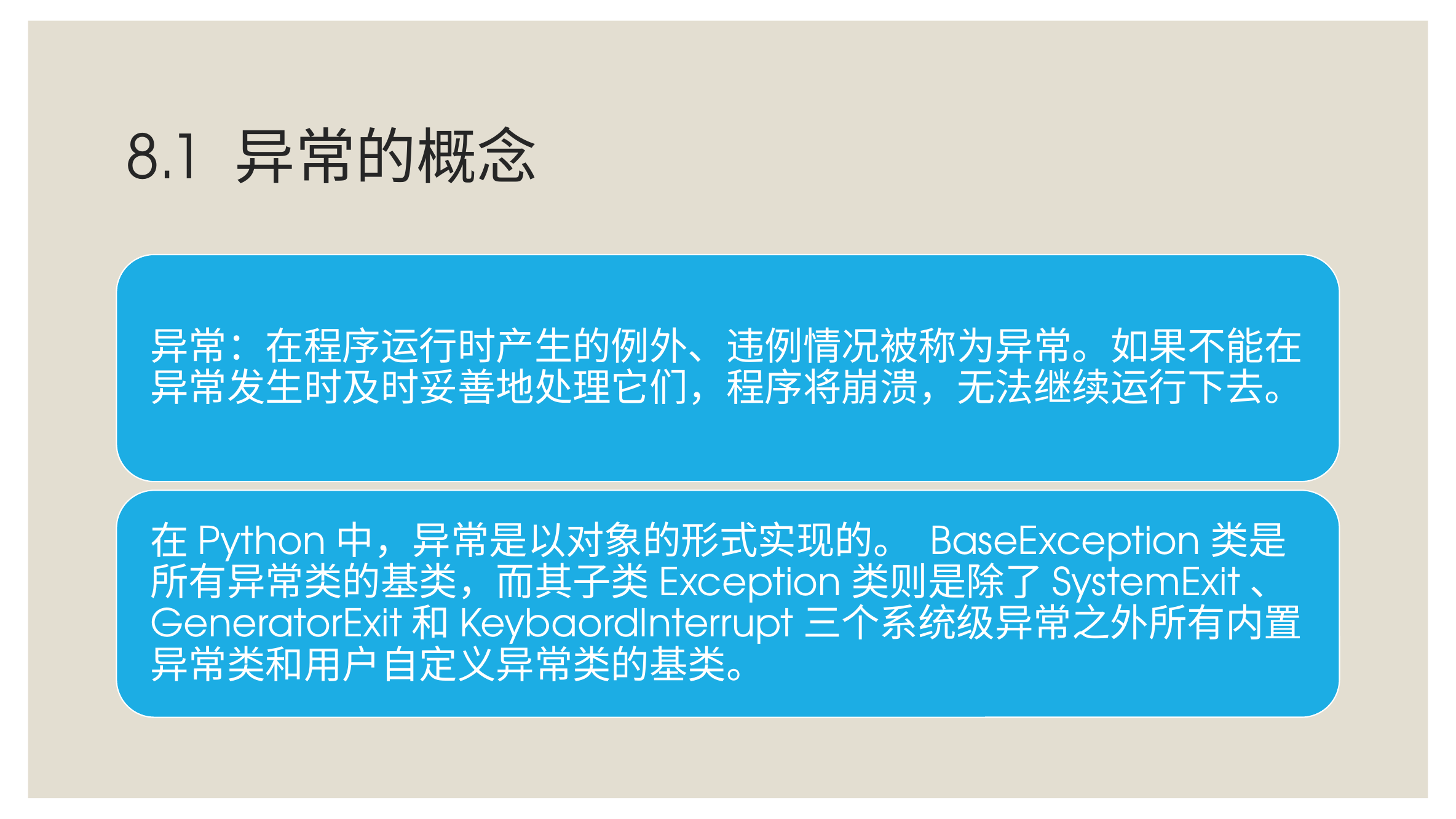

# 8.1 异常的概念
异常：在程序运行时产生的例外、违例情况被称为异常。如果不能在异常发生时及时妥善地处理它们，程序将崩溃，无法继续运行下去。
在Python中，异常是以对象的形式实现的。 BaseException类是所有异常类的基类，而其子类Exception类则是除了SystemExit、GeneratorExit和KeybaordInterrupt三个系统级异常之外所有内置异常类和用户自定义异常类的基类。